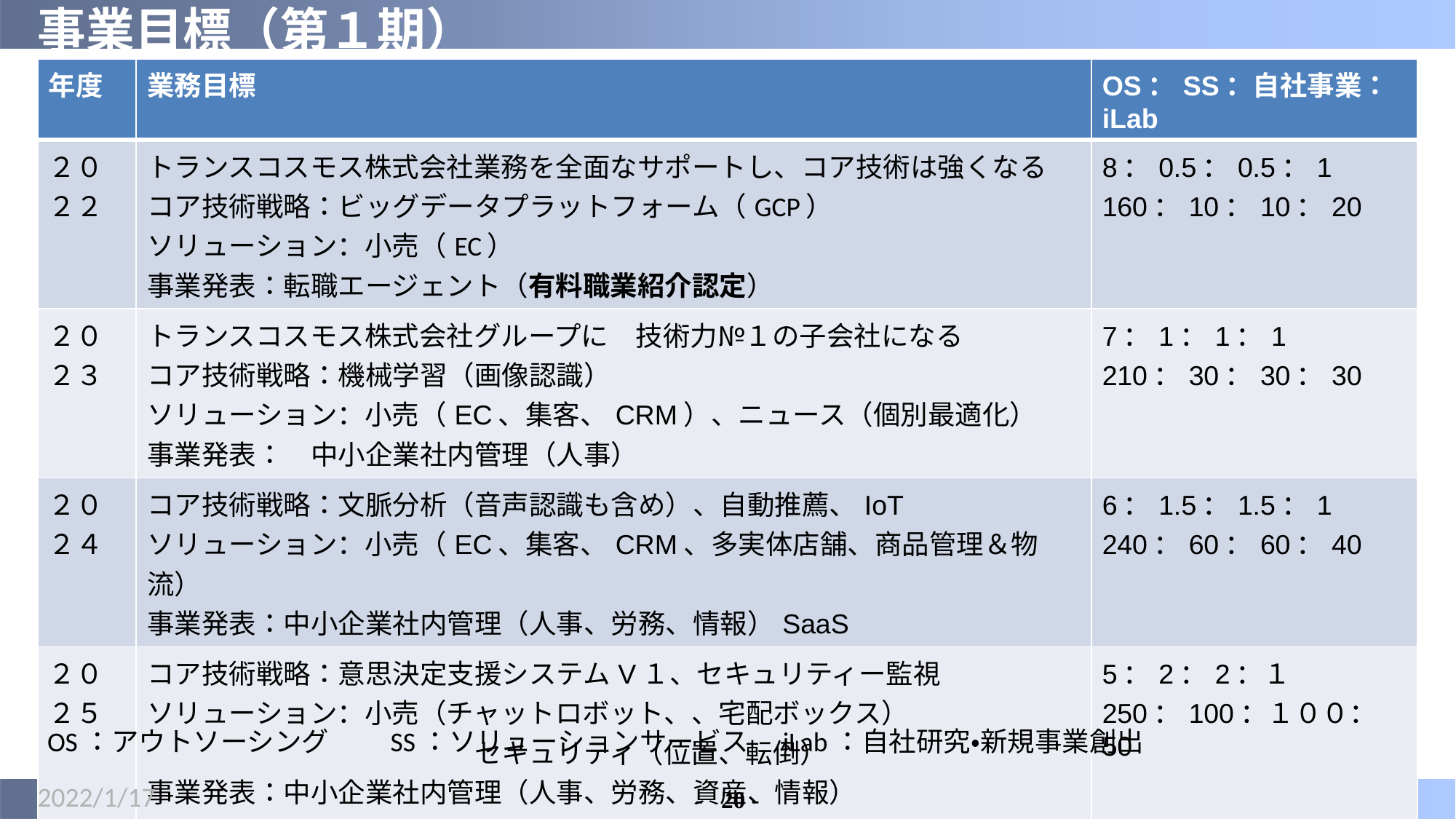

# 事業目標（第１期）
| 年度 | 業務目標 | OS：SS：自社事業：iLab |
| --- | --- | --- |
| ２０２２ | トランスコスモス株式会社業務を全面なサポートし、コア技術は強くなる コア技術戦略：ビッグデータプラットフォーム（GCP） ソリューション：小売（EC） 事業発表：転職エージェント（有料職業紹介認定） | 8：0.5：0.5：1 160：10：10：20 |
| ２０２３ | トランスコスモス株式会社グループに　技術力№１の子会社になる コア技術戦略：機械学習（画像認識） ソリューション：小売（EC、集客、CRM）、ニュース（個別最適化） 事業発表：　中小企業社内管理（人事） | 7：1：1：1 210：30：30：30 |
| ２０２４ | コア技術戦略：文脈分析（音声認識も含め）、自動推薦、IoT ソリューション：小売（EC、集客、CRM、多実体店舗、商品管理＆物流） 事業発表：中小企業社内管理（人事、労務、情報）SaaS | 6：1.5：1.5：1 240：60：60：40 |
| ２０２５ | コア技術戦略：意思決定支援システムV１、セキュリティー監視 ソリューション：小売（チャットロボット、、宅配ボックス） 　　　　　　　　　　　　セキュリティ（位置、転倒） 事業発表：中小企業社内管理（人事、労務、資産、情報） | 5：2：2：１ 250：100：１００：50 |
OS：アウトソーシング　　SS：ソリューションサービス　iLab：自社研究・新規事業創出
2022/1/17
-	20 -